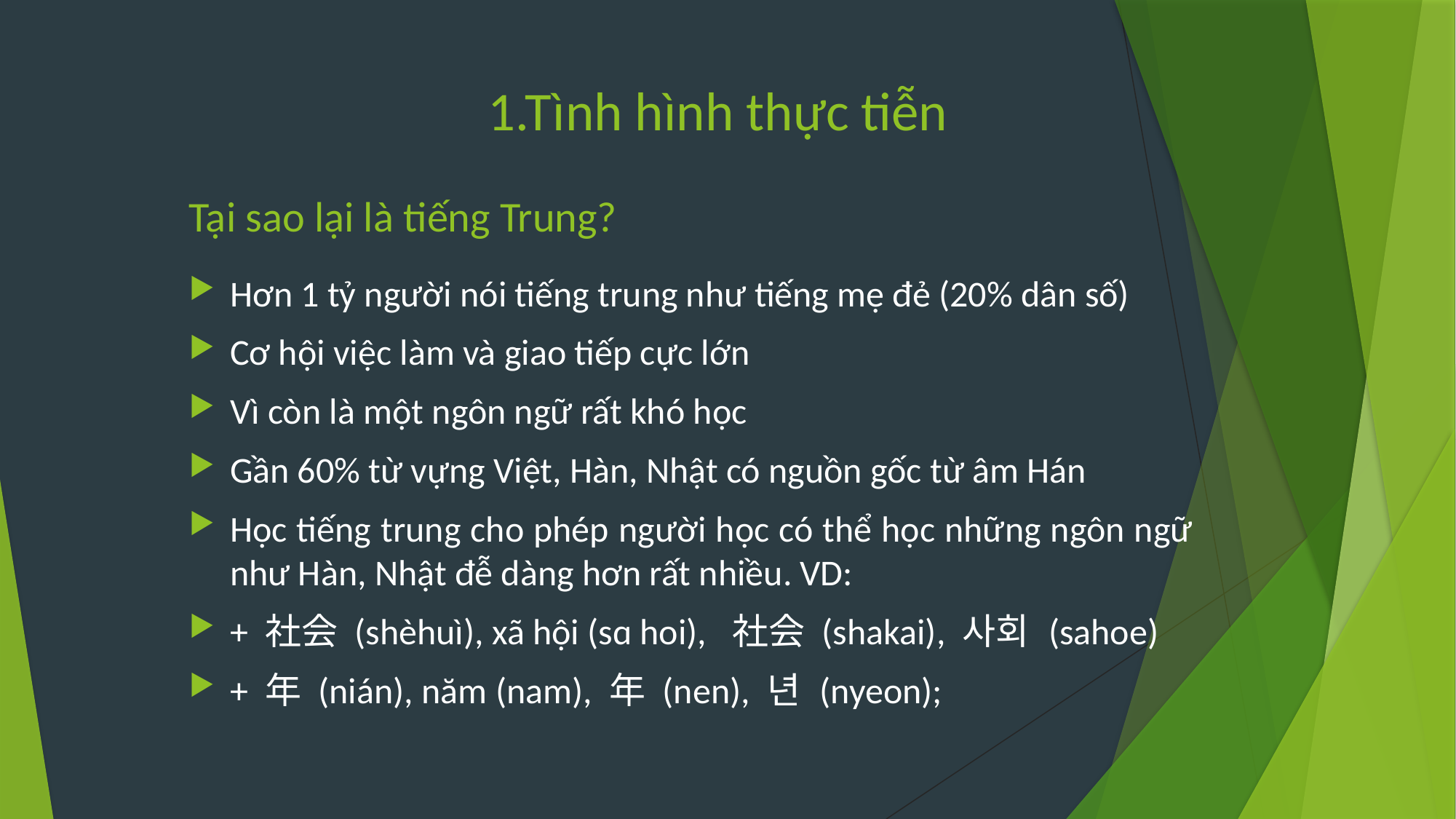

# 1.Tình hình thực tiễn
Tại sao lại là tiếng Trung?
Hơn 1 tỷ người nói tiếng trung như tiếng mẹ đẻ (20% dân số)
Cơ hội việc làm và giao tiếp cực lớn
Vì còn là một ngôn ngữ rất khó học
Gần 60% từ vựng Việt, Hàn, Nhật có nguồn gốc từ âm Hán
Học tiếng trung cho phép người học có thể học những ngôn ngữ như Hàn, Nhật đễ dàng hơn rất nhiều. VD:
+ 社会 (shèhuì), xã hội (sɑ hoi),  社会 (shakai), 사회 (sahoe)
+ 年 (nián), năm (nam), 年 (nen), 년 (nyeon);